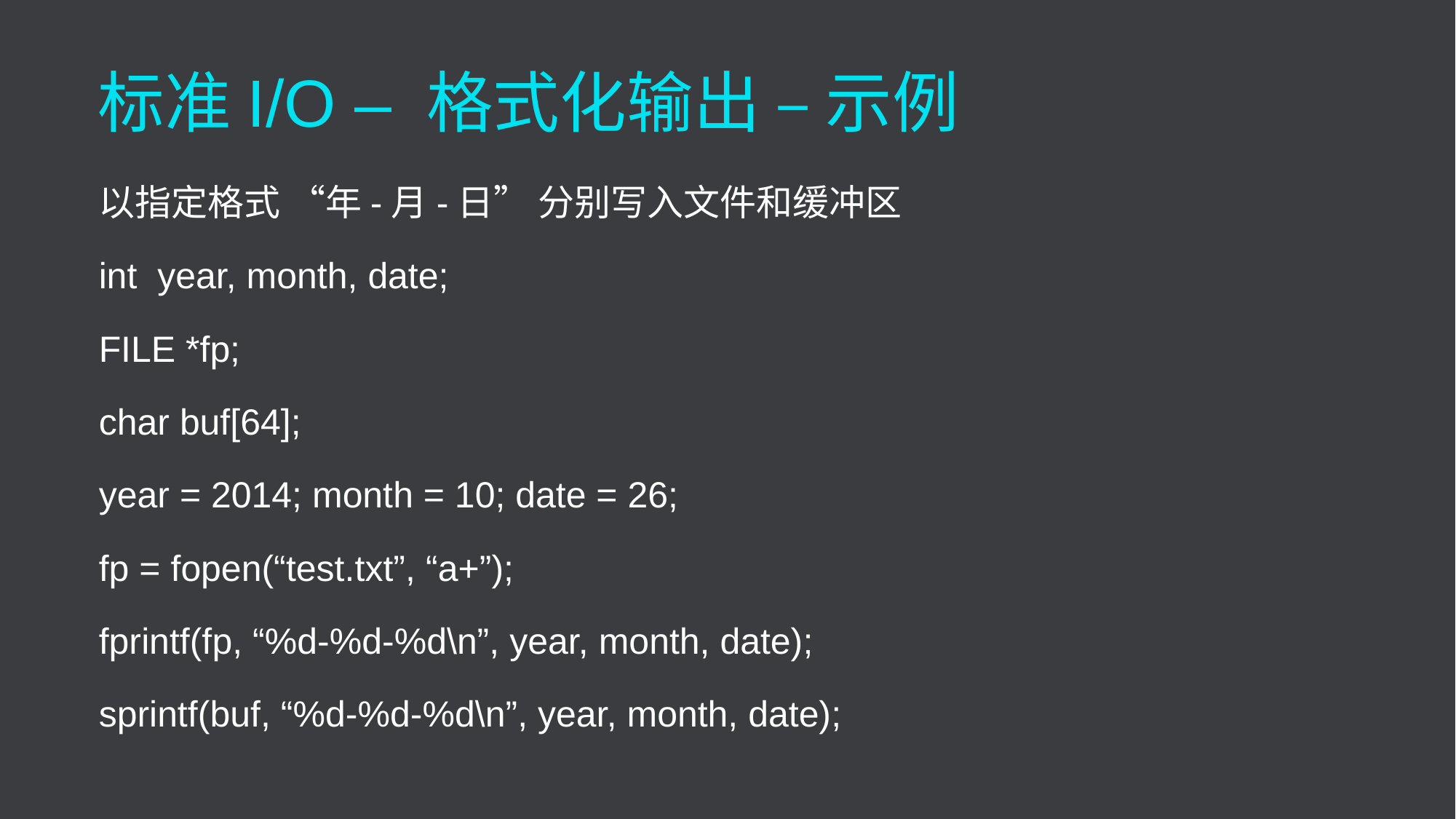

标准I/O – 格式化输出 – 示例
以指定格式 “年-月-日” 分别写入文件和缓冲区
int  year, month, date;
FILE *fp;
char buf[64];
year = 2014; month = 10; date = 26;
fp = fopen(“test.txt”, “a+”);
fprintf(fp, “%d-%d-%d\n”, year, month, date);
sprintf(buf, “%d-%d-%d\n”, year, month, date);